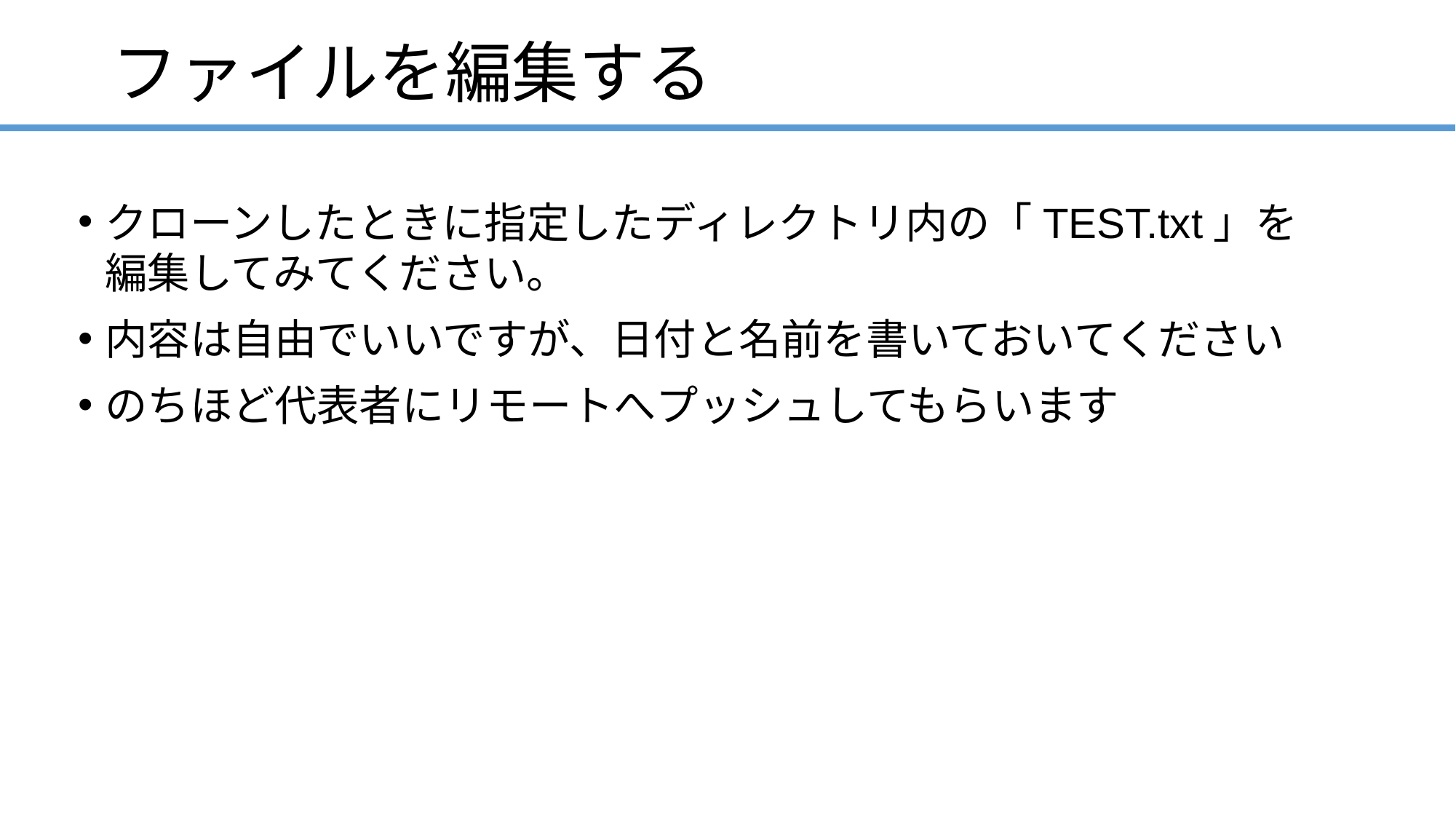

# ファイルを編集する
クローンしたときに指定したディレクトリ内の「TEST.txt」を
編集してみてください。
内容は自由でいいですが、日付と名前を書いておいてください
のちほど代表者にリモートへプッシュしてもらいます